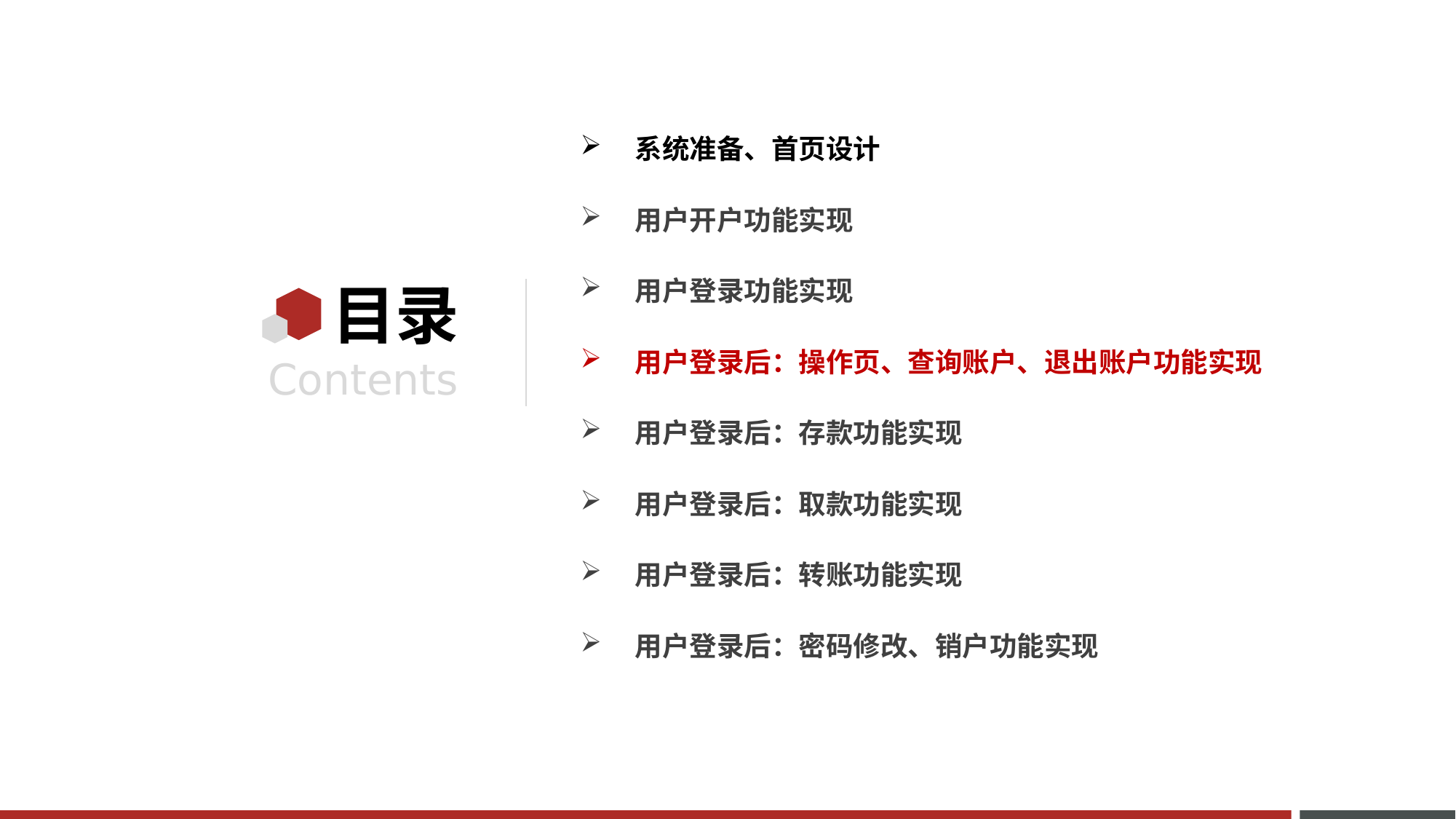

系统准备、首页设计
用户开户功能实现
用户登录功能实现
用户登录后：操作页、查询账户、退出账户功能实现
用户登录后：存款功能实现
用户登录后：取款功能实现
用户登录后：转账功能实现
用户登录后：密码修改、销户功能实现